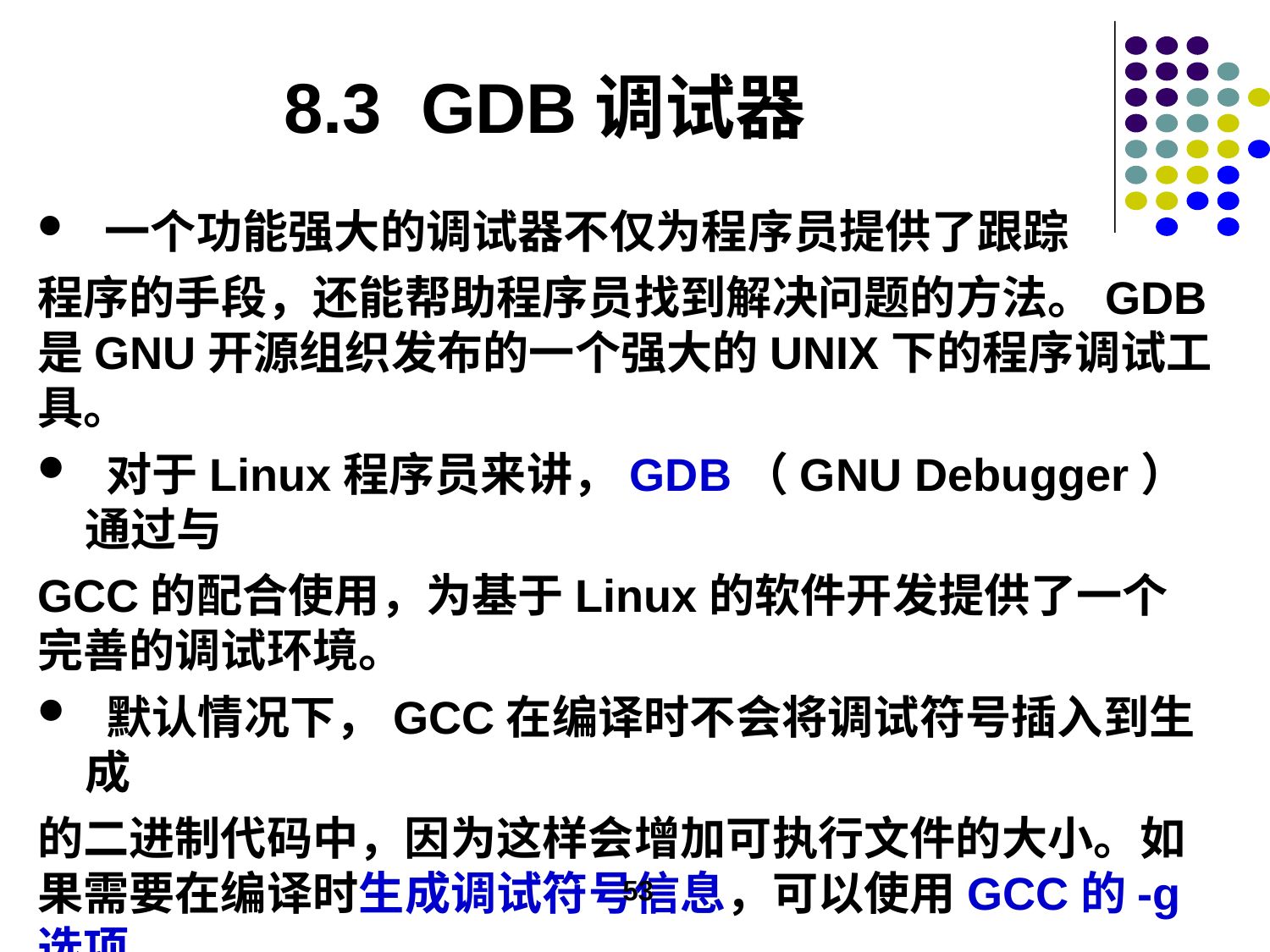

8.3  GDB调试器
 一个功能强大的调试器不仅为程序员提供了跟踪
程序的手段，还能帮助程序员找到解决问题的方法。GDB是GNU开源组织发布的一个强大的UNIX下的程序调试工具。
 对于Linux程序员来讲，GDB（GNU Debugger）通过与
GCC的配合使用，为基于Linux的软件开发提供了一个完善的调试环境。
 默认情况下，GCC在编译时不会将调试符号插入到生成
的二进制代码中，因为这样会增加可执行文件的大小。如果需要在编译时生成调试符号信息，可以使用GCC的-g选项。
53